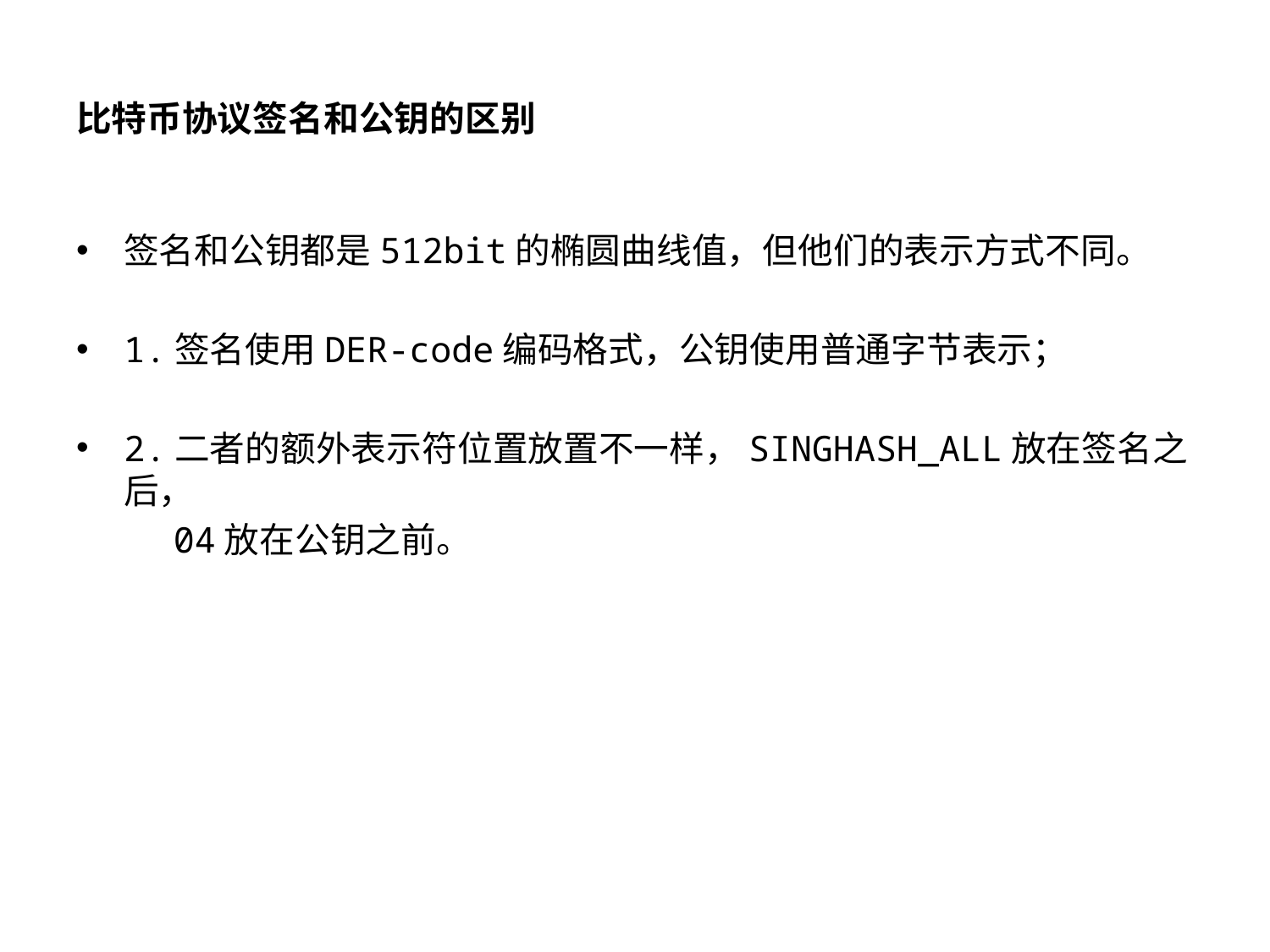

# 比特币协议签名和公钥的区别
签名和公钥都是512bit的椭圆曲线值，但他们的表示方式不同。

1.签名使用DER-code编码格式，公钥使用普通字节表示；

2.二者的额外表示符位置放置不一样，SINGHASH_ALL放在签名之后，
  04放在公钥之前。